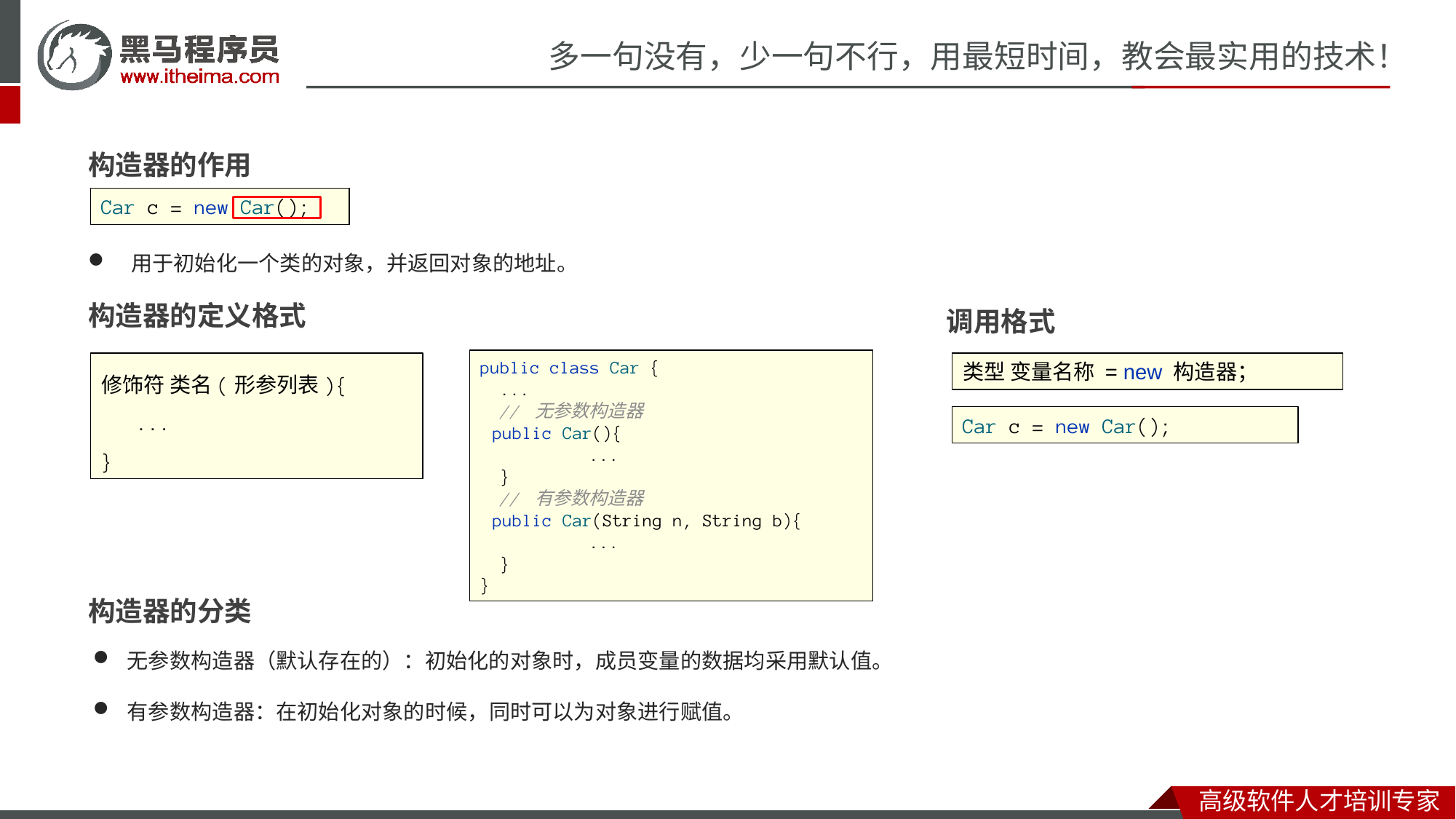

构造器的作用
Car c = new Car();

用于初始化一个类的对象，并返回对象的地址。
构造器的定义格式
调用格式
public class Car {
  ...
  // 无参数构造器
  public Car(){
	...
  }
  // 有参数构造器
  public Car(String n, String b){
  	...
  }
}
类型 变量名称 = new 构造器；
修饰符 类名(形参列表){
   ...
}
Car c = new Car();
构造器的分类
无参数构造器（默认存在的）：初始化的对象时，成员变量的数据均采用默认值。
有参数构造器：在初始化对象的时候，同时可以为对象进行赋值。